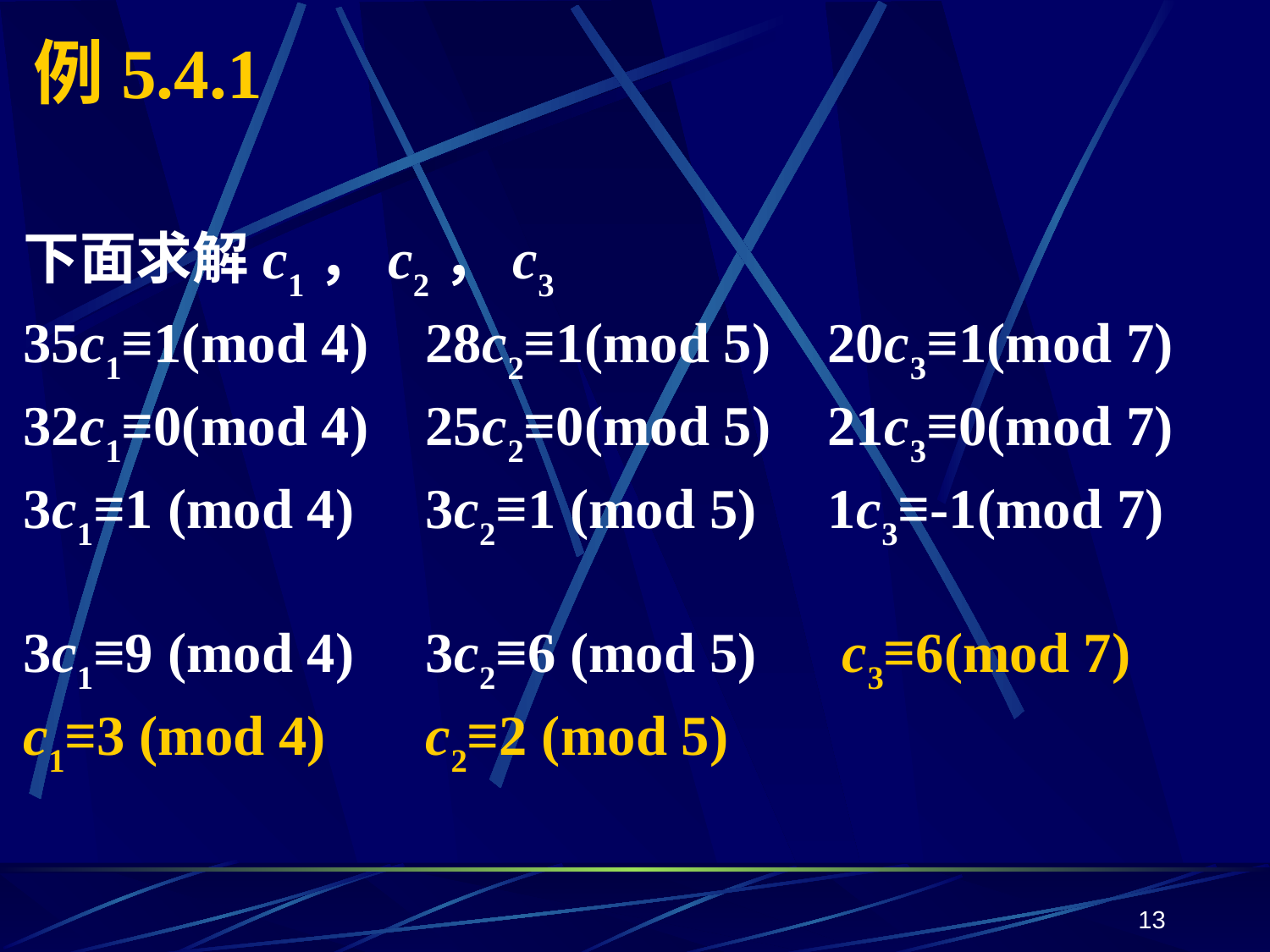

# 例5.4.1

下面求解c1，c2，c3
35c1≡1(mod 4)    28c2≡1(mod 5)    20c3≡1(mod 7)
32c1≡0(mod 4)    25c2≡0(mod 5)    21c3≡0(mod 7)
3c1≡1 (mod 4)     3c2≡1 (mod 5)     1c3≡-1(mod 7)
3c1≡9 (mod 4)     3c2≡6 (mod 5)      c3≡6(mod 7)
c1≡3 (mod 4)       c2≡2 (mod 5)

13